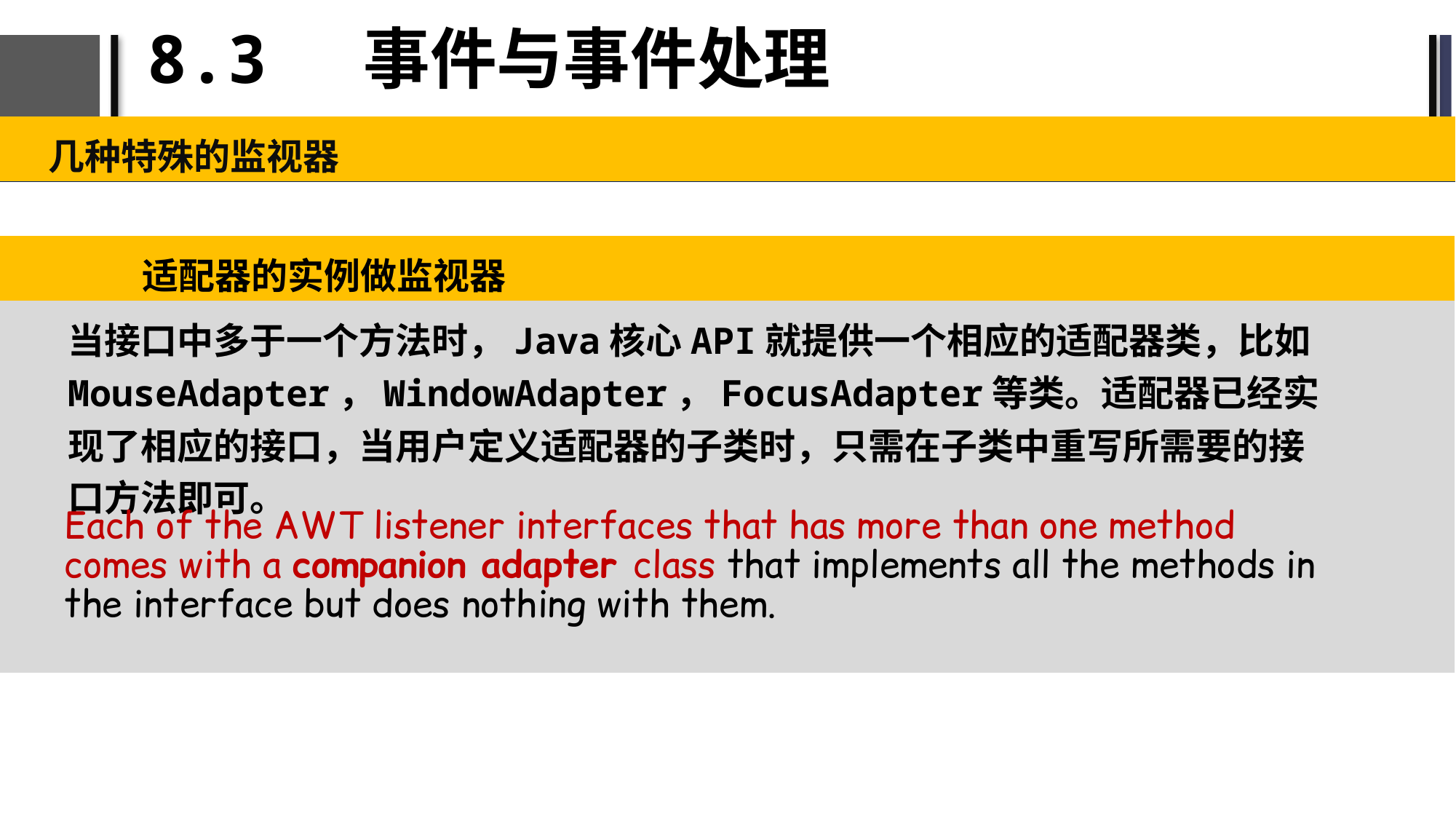

# 8.3  事件与事件处理

几种特殊的监视器

适配器的实例做监视器

当接口中多于一个方法时，Java核心API就提供一个相应的适配器类，比如MouseAdapter，WindowAdapter，FocusAdapter等类。适配器已经实现了相应的接口，当用户定义适配器的子类时，只需在子类中重写所需要的接口方法即可。
Each of the AWT listener interfaces that has more than one method comes with a companion adapter class that implements all the methods in the interface but does nothing with them.